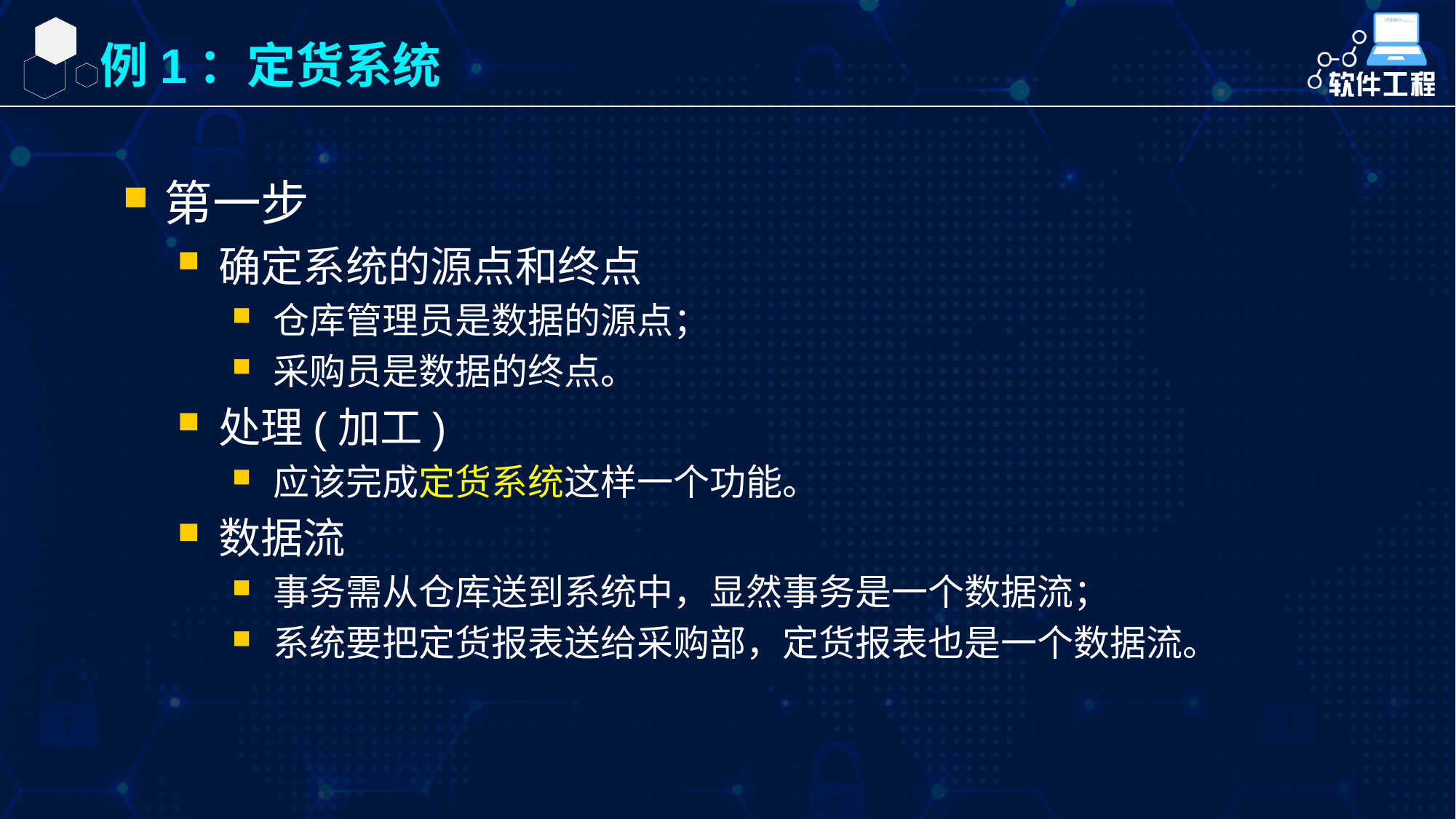

例1：定货系统

第一步
确定系统的源点和终点
仓库管理员是数据的源点；
采购员是数据的终点。
处理(加工)
应该完成定货系统这样一个功能。
数据流
事务需从仓库送到系统中，显然事务是一个数据流；
系统要把定货报表送给采购部，定货报表也是一个数据流。